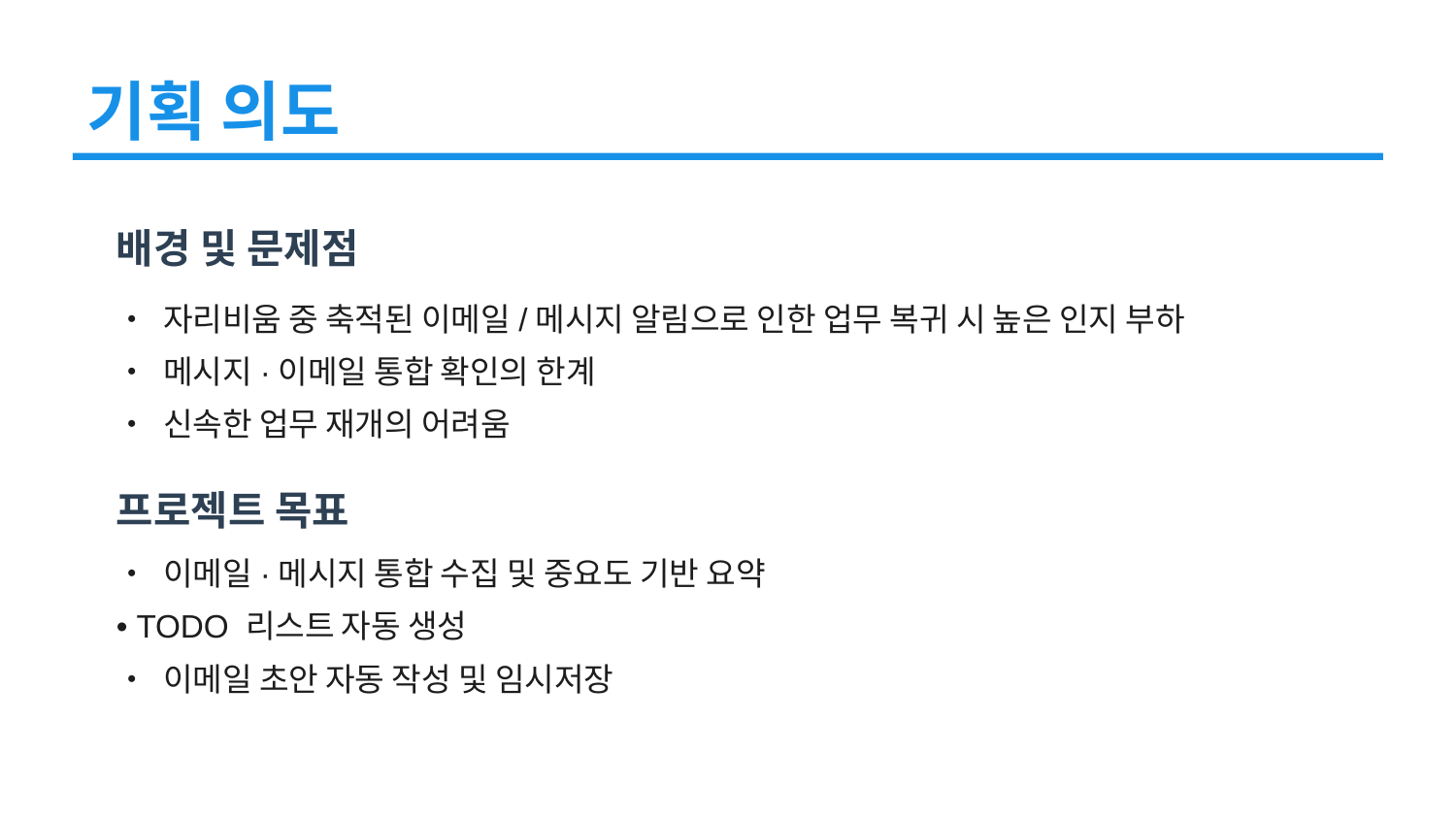

기획 의도

배경 및 문제점
• 자리비움 중 축적된 이메일/메시지 알림으로 인한 업무 복귀 시 높은 인지 부하
• 메시지·이메일 통합 확인의 한계
• 신속한 업무 재개의 어려움
프로젝트 목표
• 이메일·메시지 통합 수집 및 중요도 기반 요약
• TODO 리스트 자동 생성
• 이메일 초안 자동 작성 및 임시저장